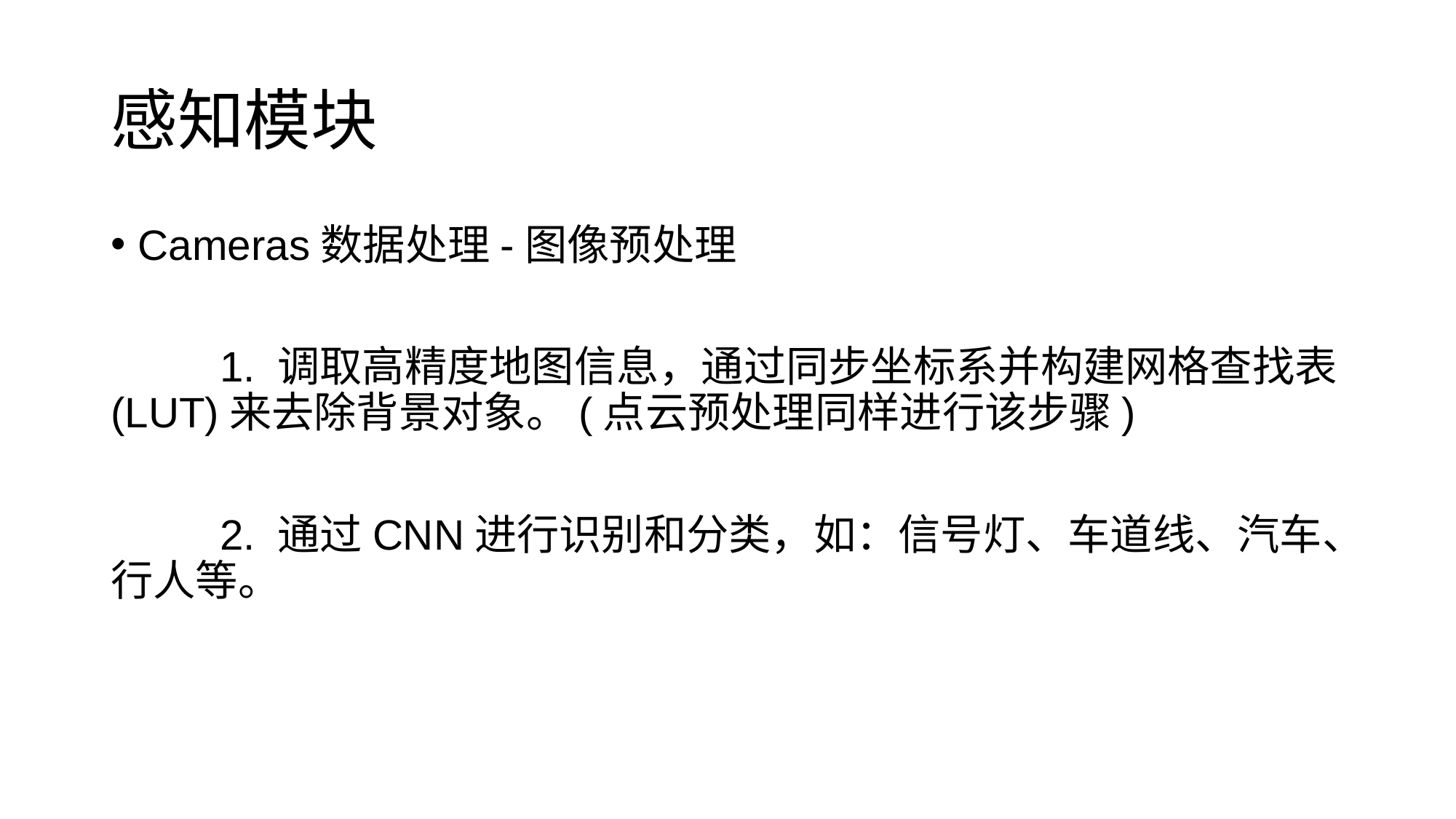

# 感知模块
Cameras数据处理-图像预处理

	1. 调取高精度地图信息，通过同步坐标系并构建网格查找表(LUT)来去除背景对象。(点云预处理同样进行该步骤)

	2. 通过CNN进行识别和分类，如：信号灯、车道线、汽车、行人等。